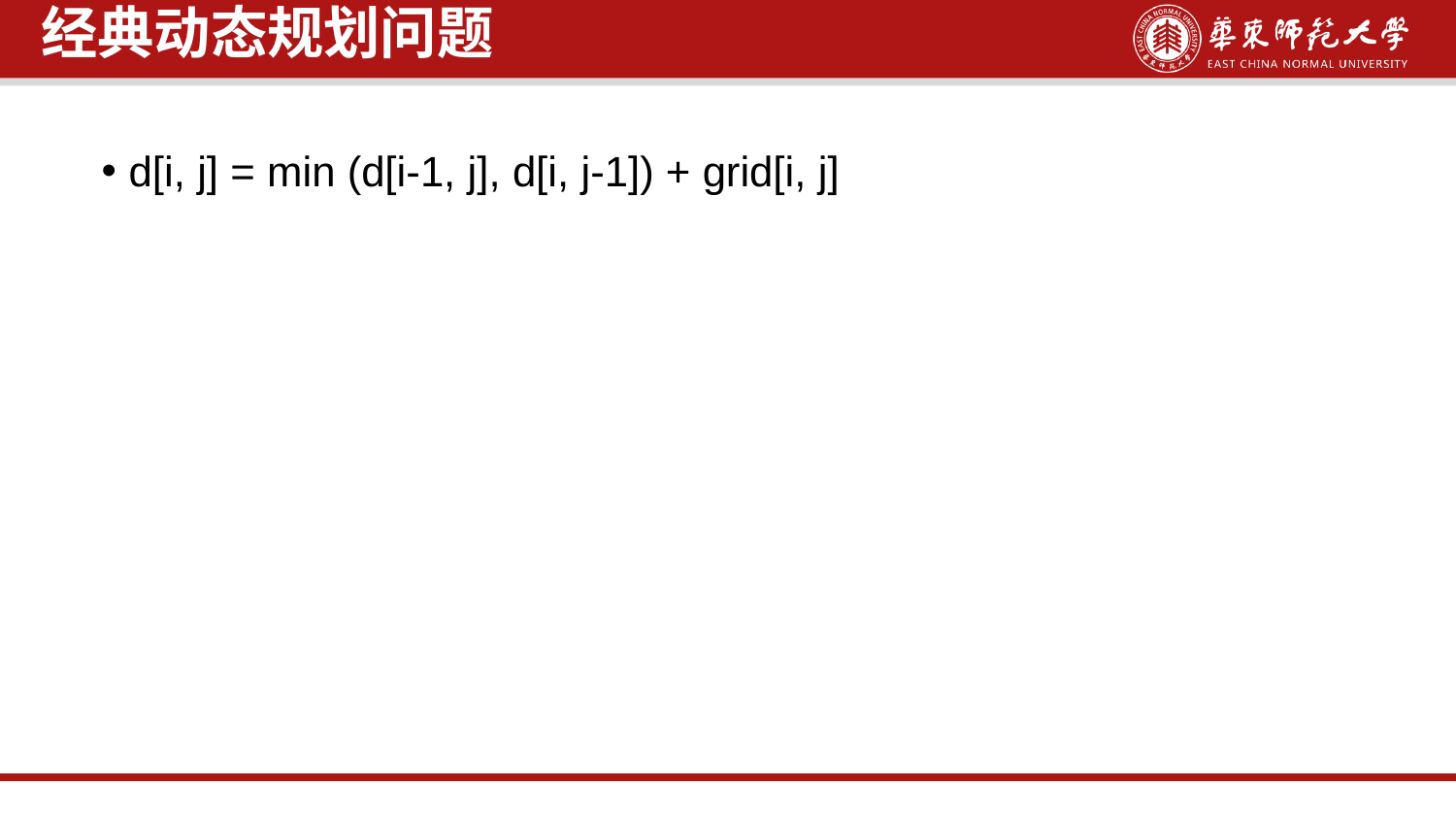

经典动态规划问题
d[i, j] = min (d[i-1, j], d[i, j-1]) + grid[i, j]